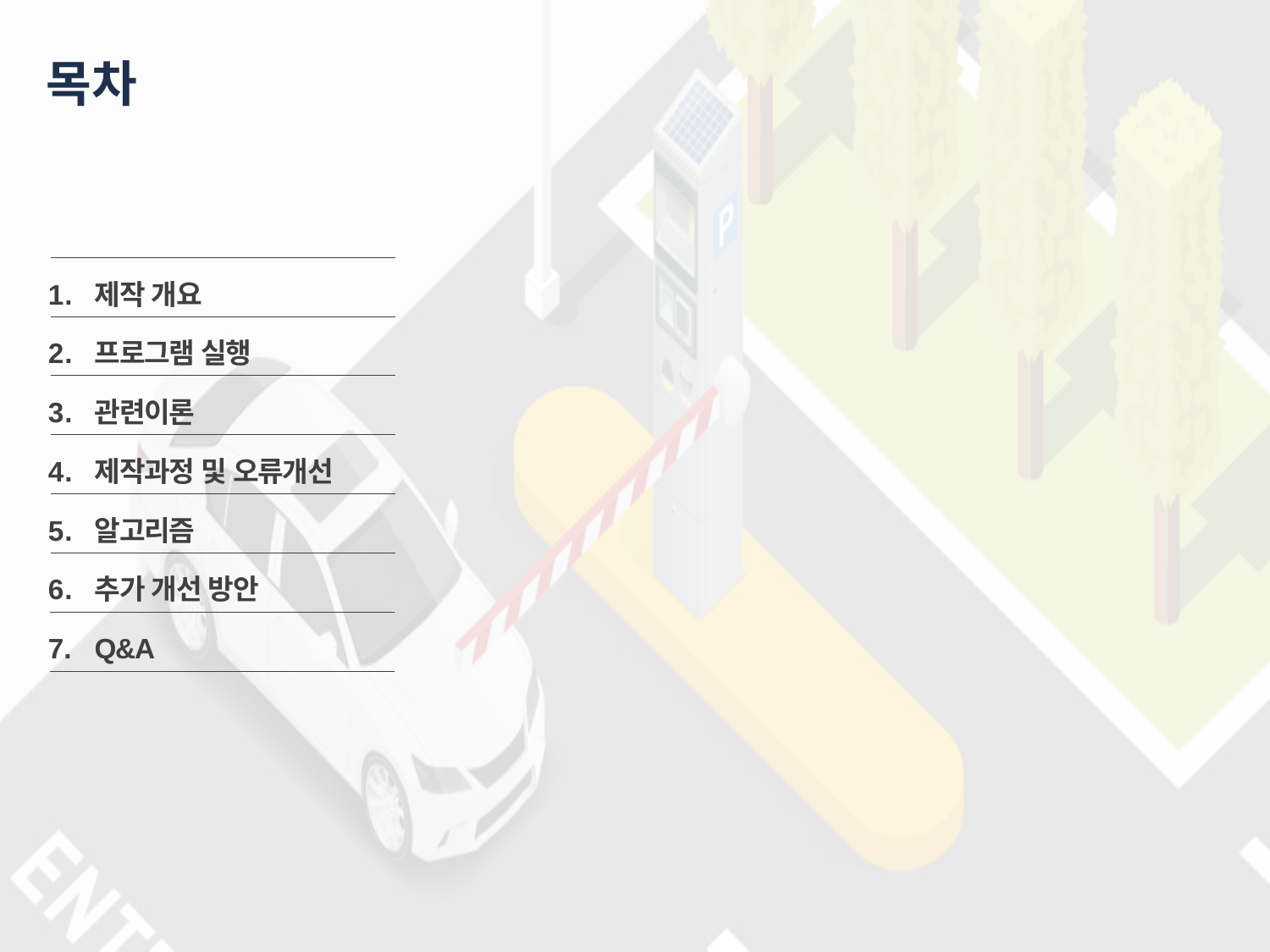

목차
제작 개요
프로그램 실행
관련이론
제작과정 및 오류개선
알고리즘
추가 개선 방안
Q&A